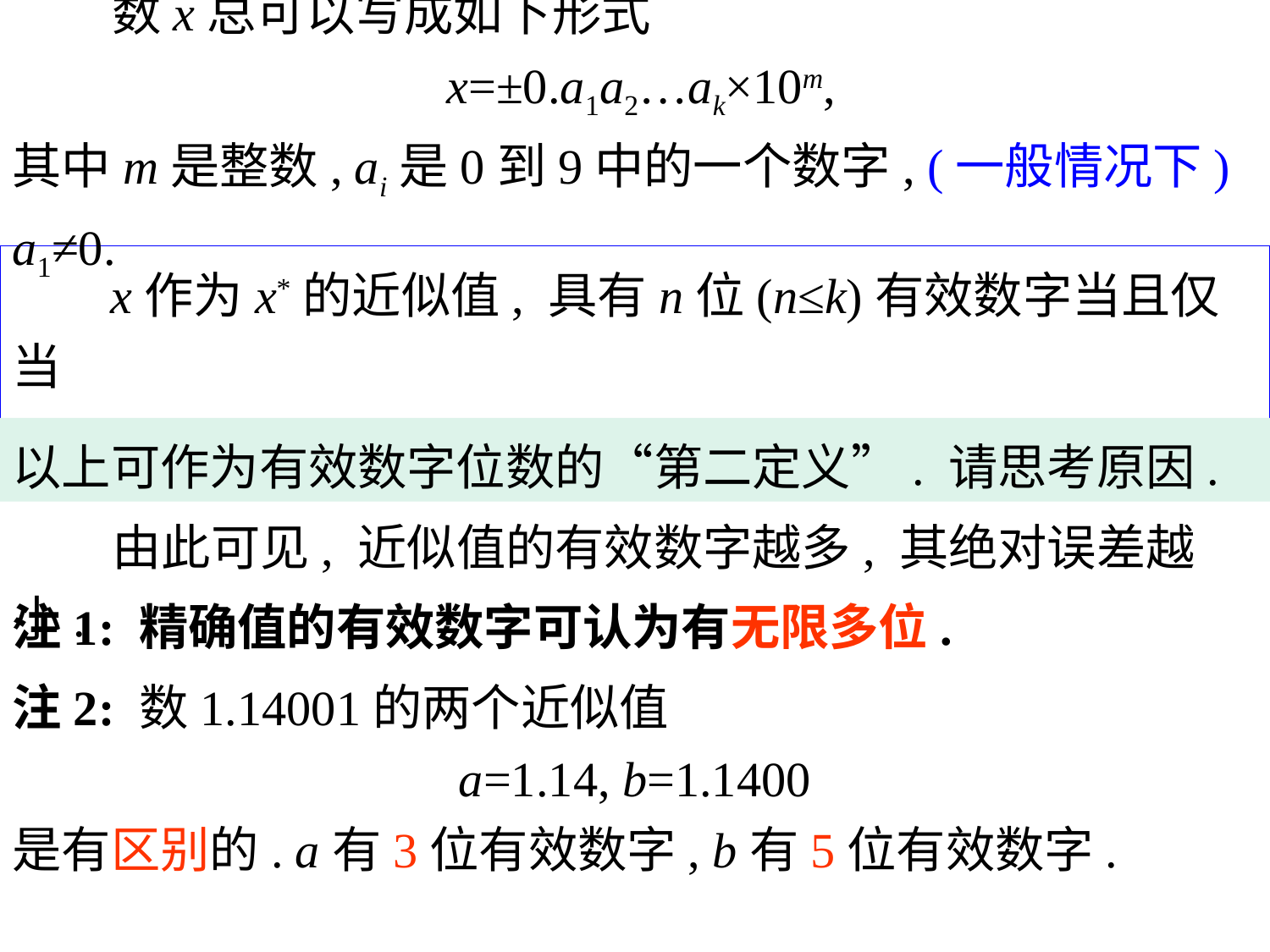

数x总可以写成如下形式
 x=±0.a1a2…ak×10m,
其中m是整数, ai是0到9中的一个数字, (一般情况下) a1≠0.

        x作为x*的近似值, 具有n位(n≤k)有效数字当且仅当
|x*-x|≤0.5×10m-n.
以上可作为有效数字位数的“第二定义”. 请思考原因.
        由此可见, 近似值的有效数字越多, 其绝对误差越小.
注1: 精确值的有效数字可认为有无限多位.
注2: 数1.14001的两个近似值
a=1.14, b=1.1400
是有区别的. a有3位有效数字, b有5位有效数字.